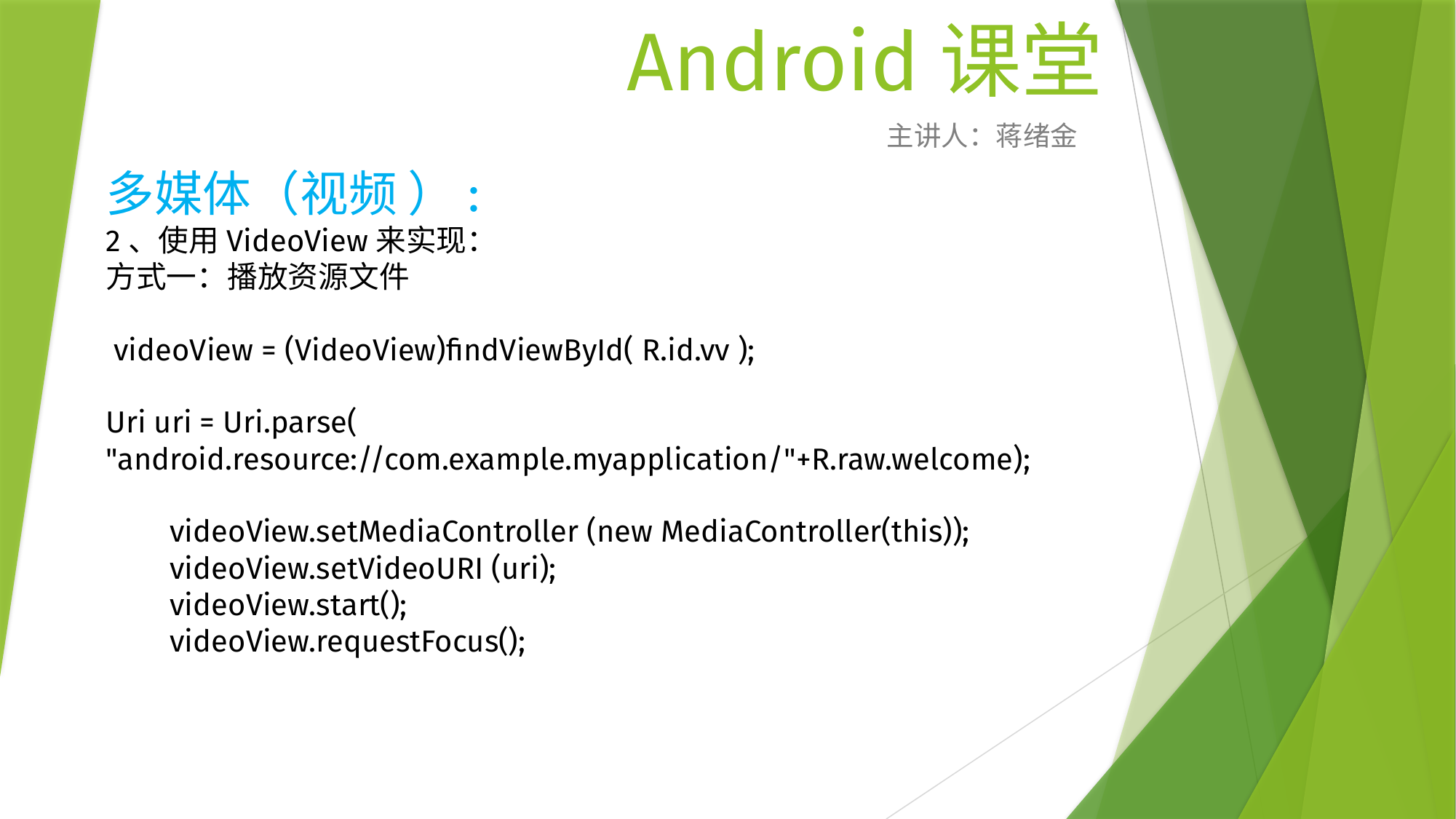

# Android课堂
主讲人：蒋绪金
多媒体（视频 ）:
2、使用VideoView来实现：
方式一：播放资源文件

 videoView = (VideoView)findViewById( R.id.vv );

Uri uri = Uri.parse(
"android.resource://com.example.myapplication/"+R.raw.welcome);

        videoView.setMediaController (new MediaController(this));
        videoView.setVideoURI (uri);
        videoView.start();
        videoView.requestFocus();